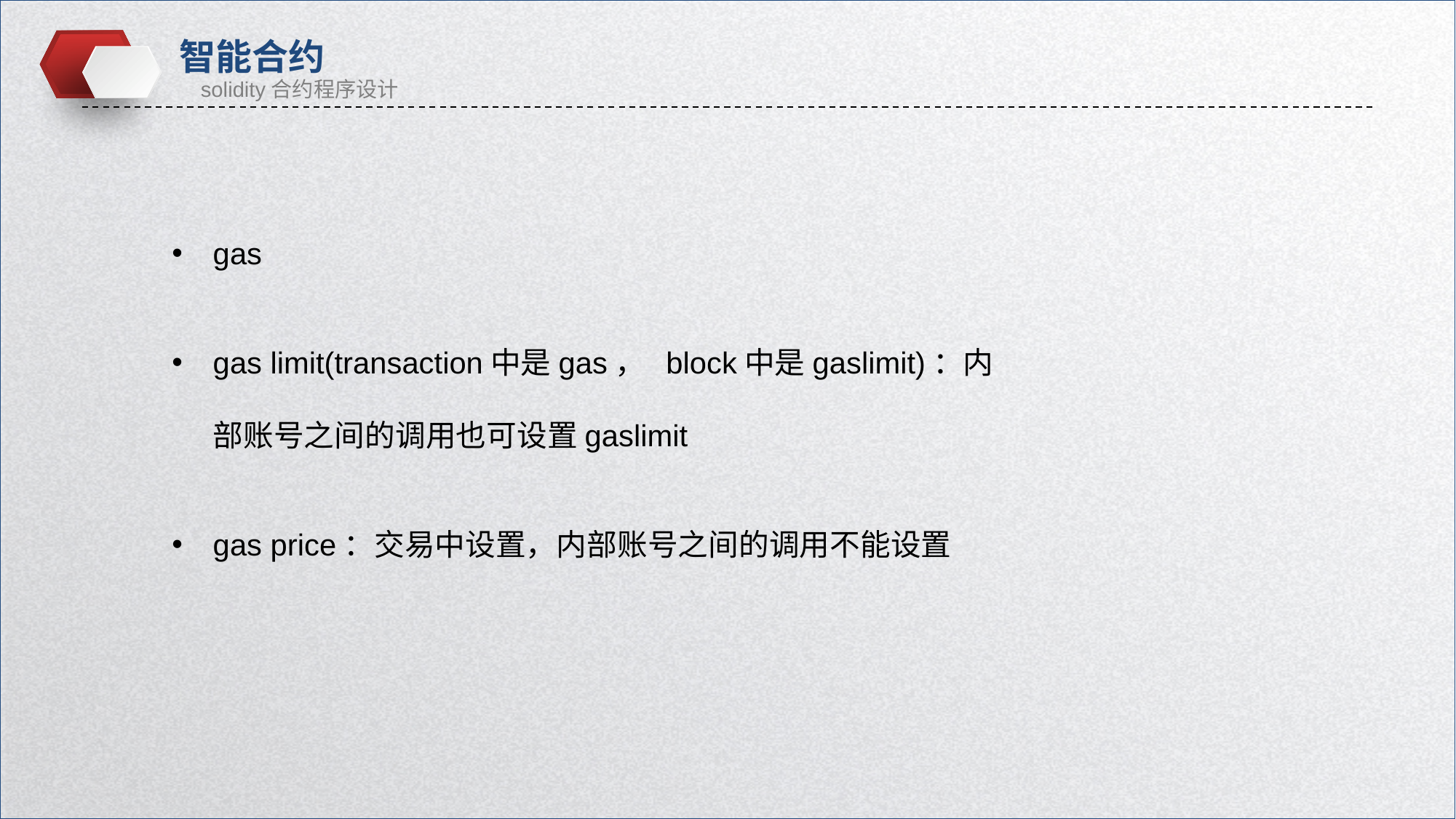

gas
gas limit(transaction中是gas，  block中是gaslimit)：内部账号之间的调用也可设置gaslimit
gas price：交易中设置，内部账号之间的调用不能设置